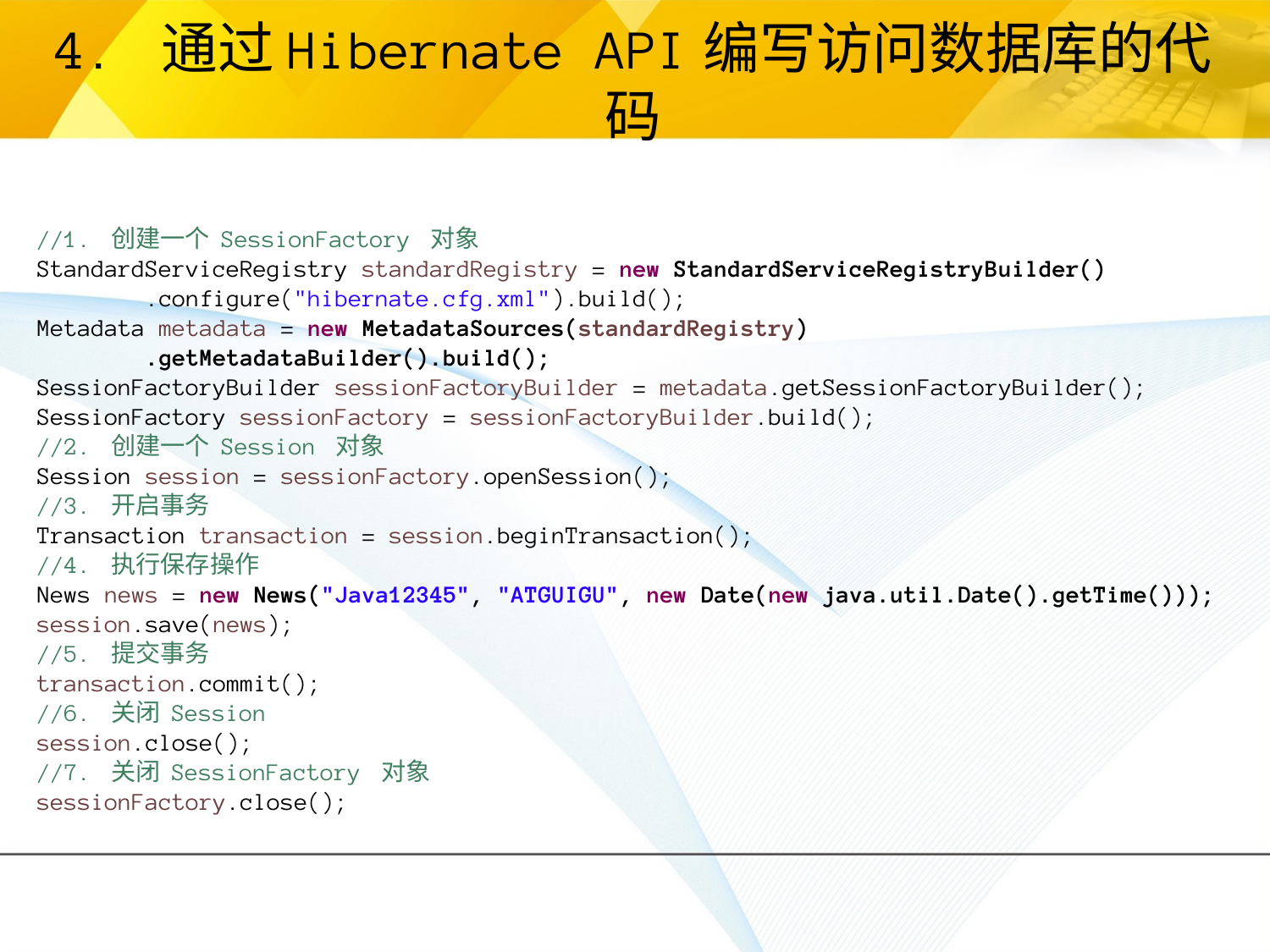

# 4. 通过Hibernate API编写访问数据库的代码
//1. 创建一个 SessionFactory 对象
StandardServiceRegistry standardRegistry = new StandardServiceRegistryBuilder()
        .configure("hibernate.cfg.xml").build();
Metadata metadata = new MetadataSources(standardRegistry)
        .getMetadataBuilder().build();
SessionFactoryBuilder sessionFactoryBuilder = metadata.getSessionFactoryBuilder();
SessionFactory sessionFactory = sessionFactoryBuilder.build();
//2. 创建一个 Session 对象
Session session = sessionFactory.openSession();
//3. 开启事务
Transaction transaction = session.beginTransaction();
//4. 执行保存操作
News news = new News("Java12345", "ATGUIGU", new Date(new java.util.Date().getTime()));
session.save(news);
//5. 提交事务
transaction.commit();
//6. 关闭 Session
session.close();
//7. 关闭 SessionFactory 对象
sessionFactory.close();